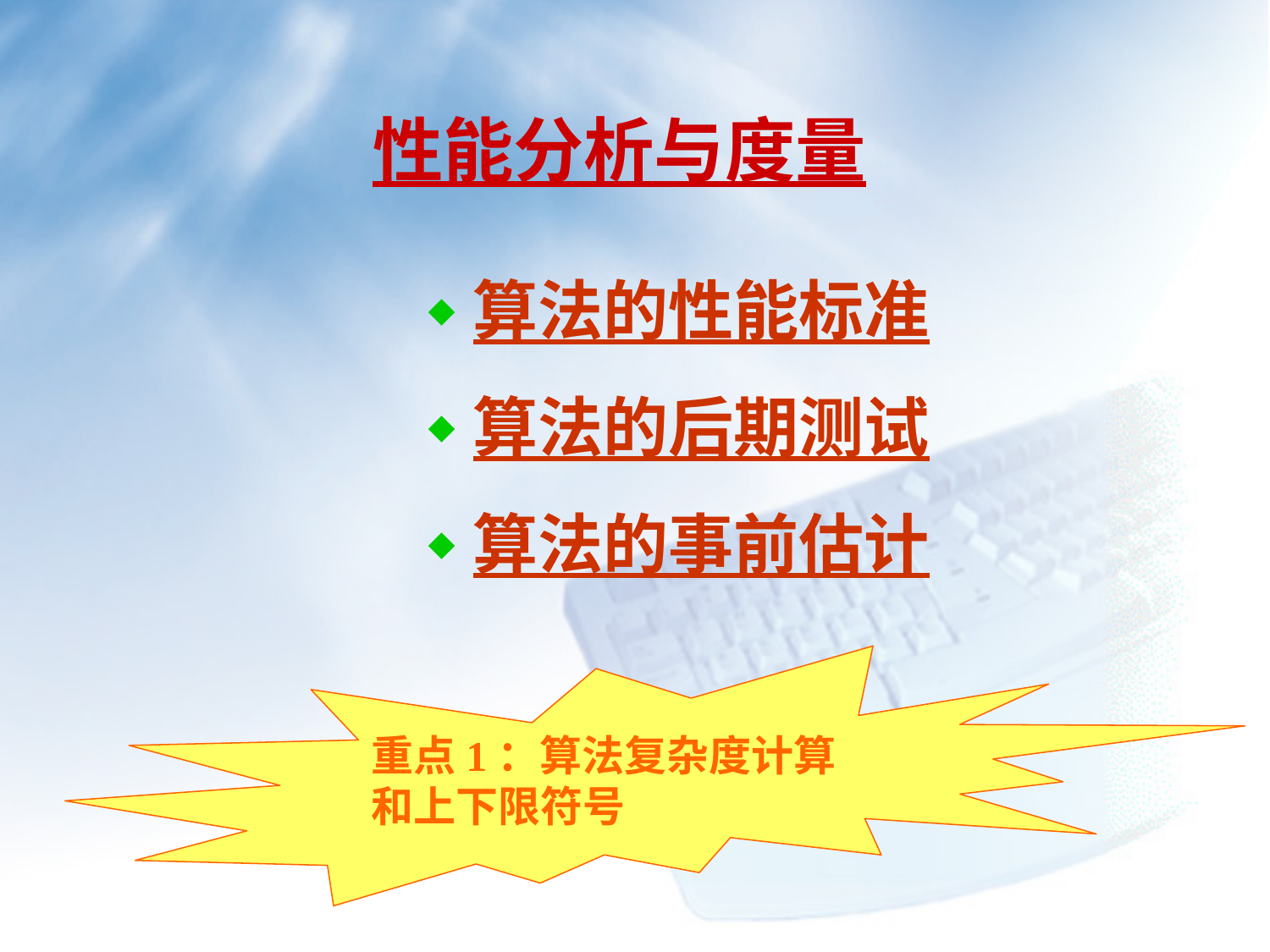

# 性能分析与度量
算法的性能标准
算法的后期测试
算法的事前估计
重点1：算法复杂度计算和上下限符号